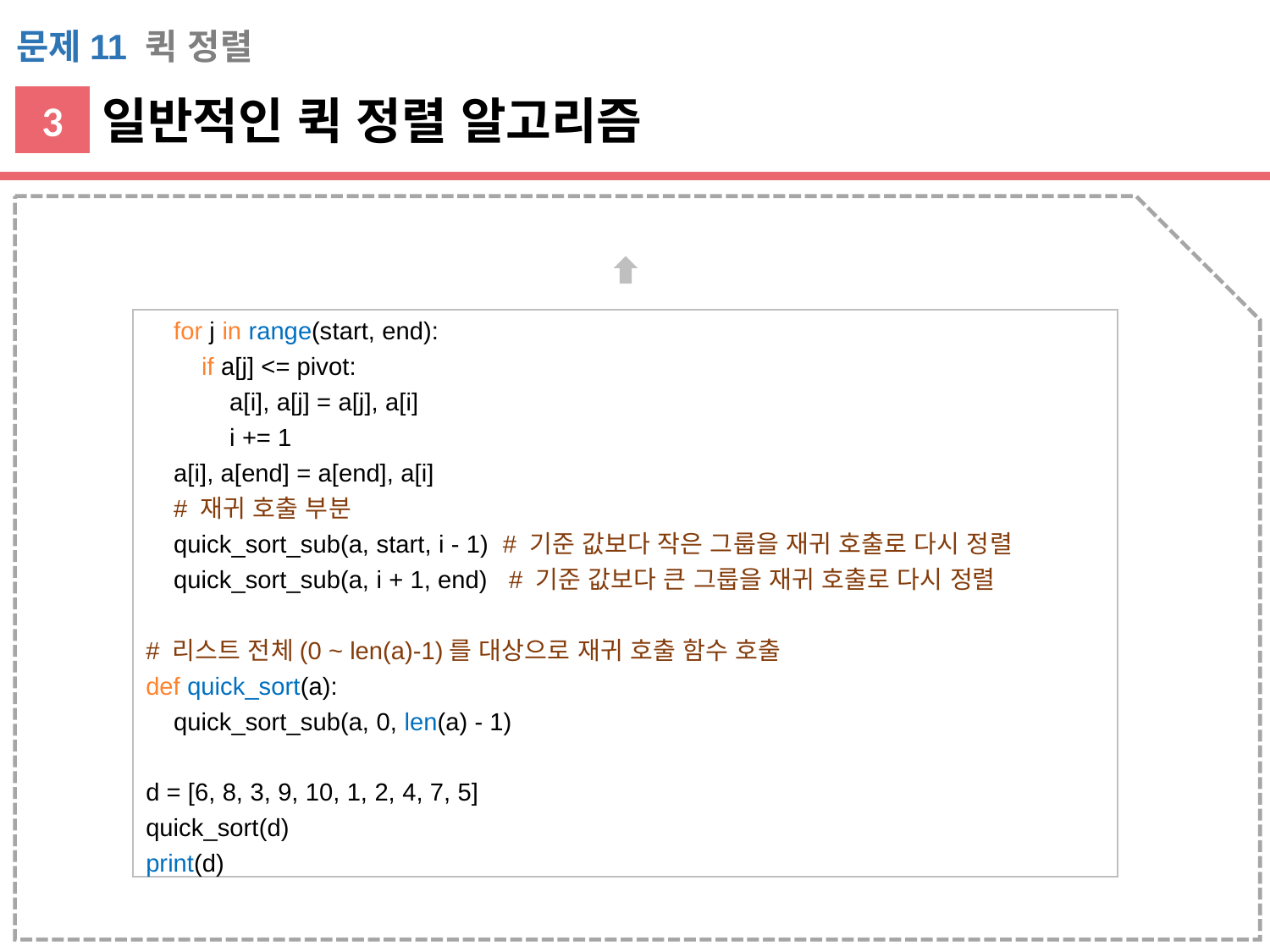

문제11 퀵 정렬
일반적인 퀵 정렬 알고리즘
3

    for j in range(start, end):
        if a[j] <= pivot:
            a[i], a[j] = a[j], a[i]
            i += 1
    a[i], a[end] = a[end], a[i]
    # 재귀 호출 부분
    quick_sort_sub(a, start, i - 1)  # 기준 값보다 작은 그룹을 재귀 호출로 다시 정렬
    quick_sort_sub(a, i + 1, end)   # 기준 값보다 큰 그룹을 재귀 호출로 다시 정렬

# 리스트 전체(0 ~ len(a)-1)를 대상으로 재귀 호출 함수 호출
def quick_sort(a):
    quick_sort_sub(a, 0, len(a) - 1)

d = [6, 8, 3, 9, 10, 1, 2, 4, 7, 5]
quick_sort(d)
print(d)